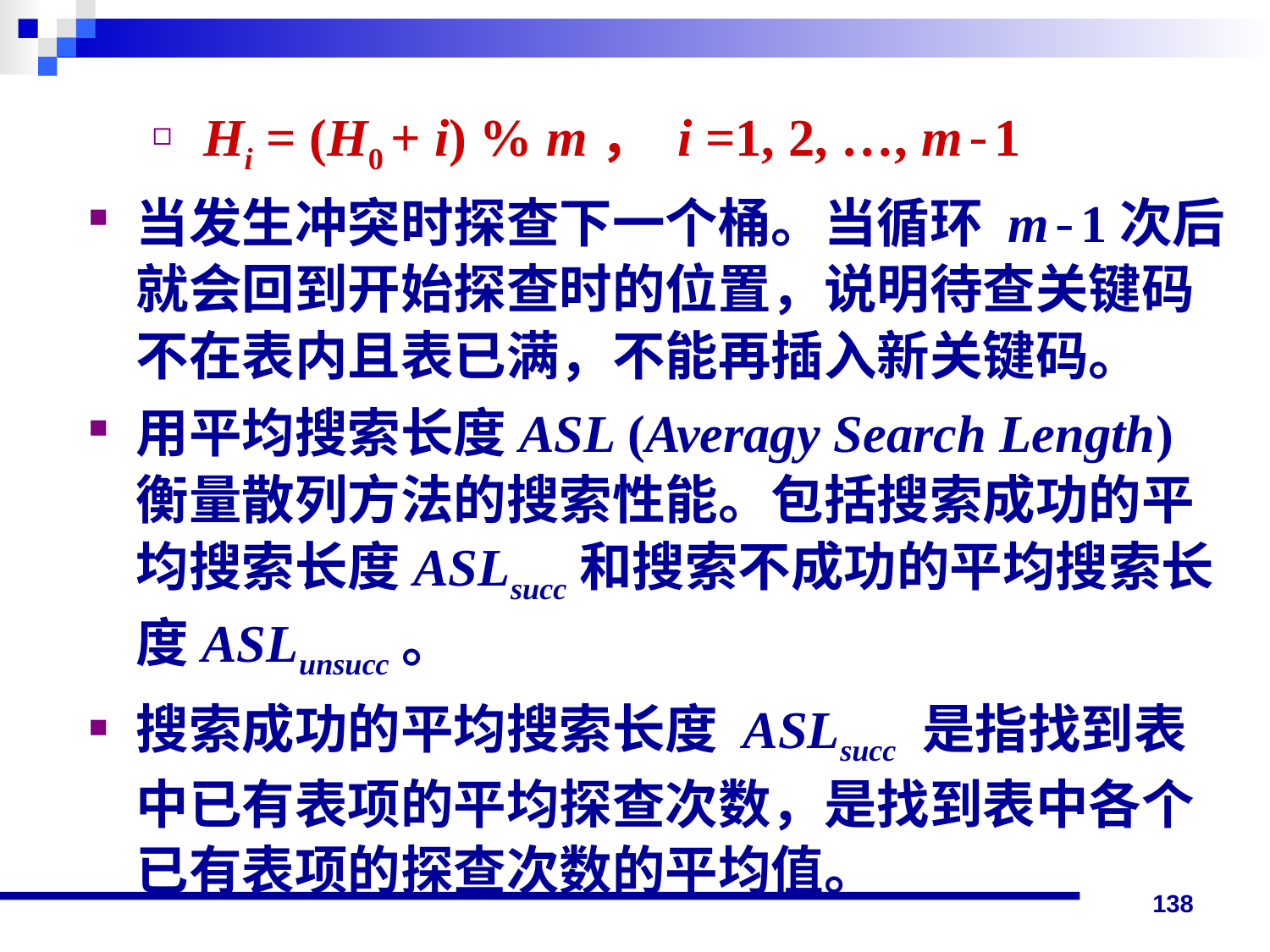

Hi = (H0 + i) % m， i =1, 2, …, m-1
当发生冲突时探查下一个桶。当循环 m-1次后就会回到开始探查时的位置，说明待查关键码不在表内且表已满，不能再插入新关键码。
用平均搜索长度ASL (Averagy Search Length) 衡量散列方法的搜索性能。包括搜索成功的平均搜索长度ASLsucc和搜索不成功的平均搜索长度ASLunsucc。
搜索成功的平均搜索长度 ASLsucc 是指找到表中已有表项的平均探查次数，是找到表中各个已有表项的探查次数的平均值。
138